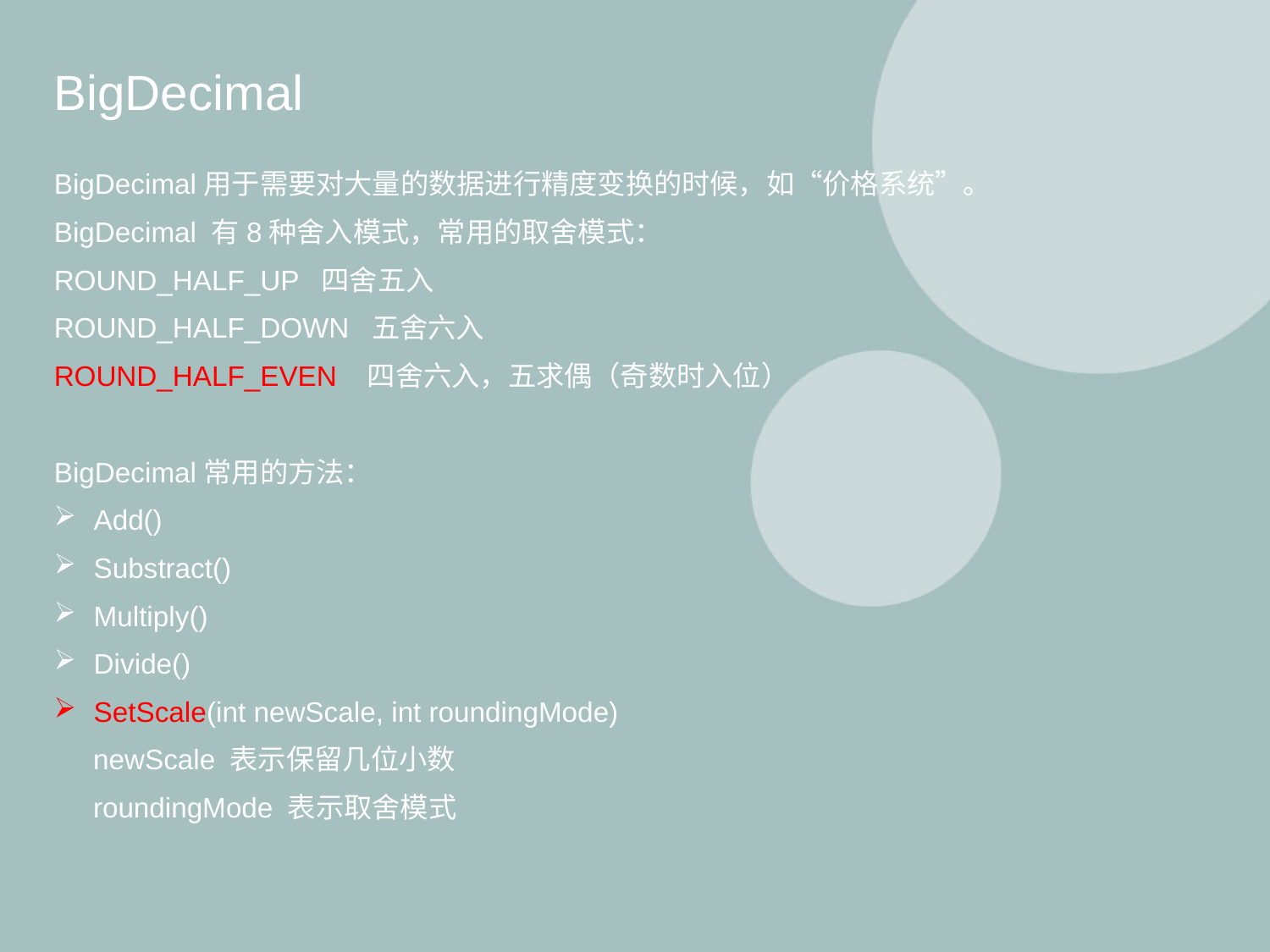

# BigDecimal
BigDecimal用于需要对大量的数据进行精度变换的时候，如“价格系统”。
BigDecimal 有8种舍入模式，常用的取舍模式：
ROUND_HALF_UP  四舍五入
ROUND_HALF_DOWN  五舍六入
ROUND_HALF_EVEN   四舍六入，五求偶（奇数时入位）

BigDecimal常用的方法：
Add()
Substract()
Multiply()
Divide()
SetScale(int newScale, int roundingMode)
     newScale 表示保留几位小数
     roundingMode 表示取舍模式